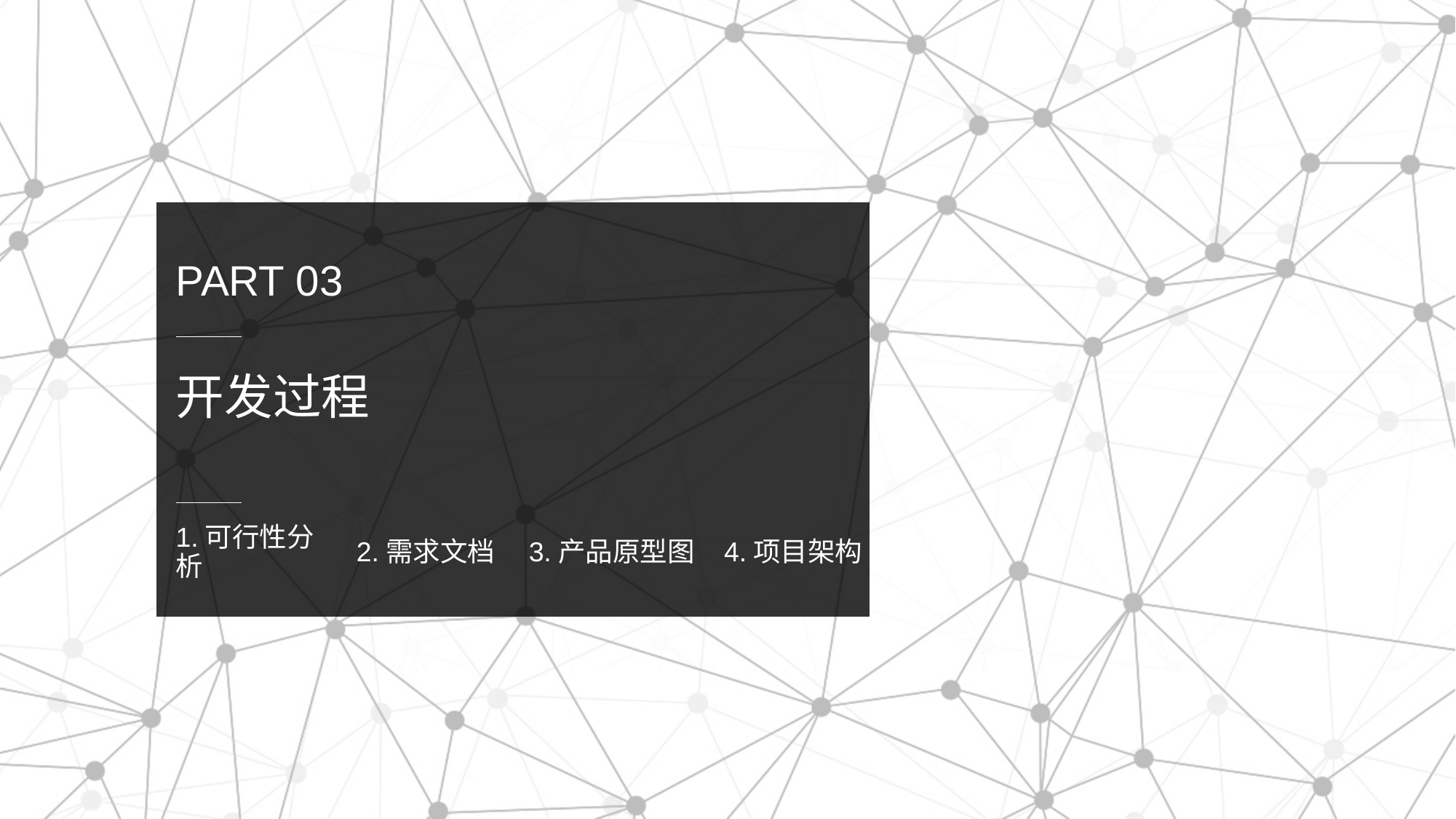

PART 03
开发过程
1.可行性分析
3.产品原型图
2.需求文档
4.项目架构